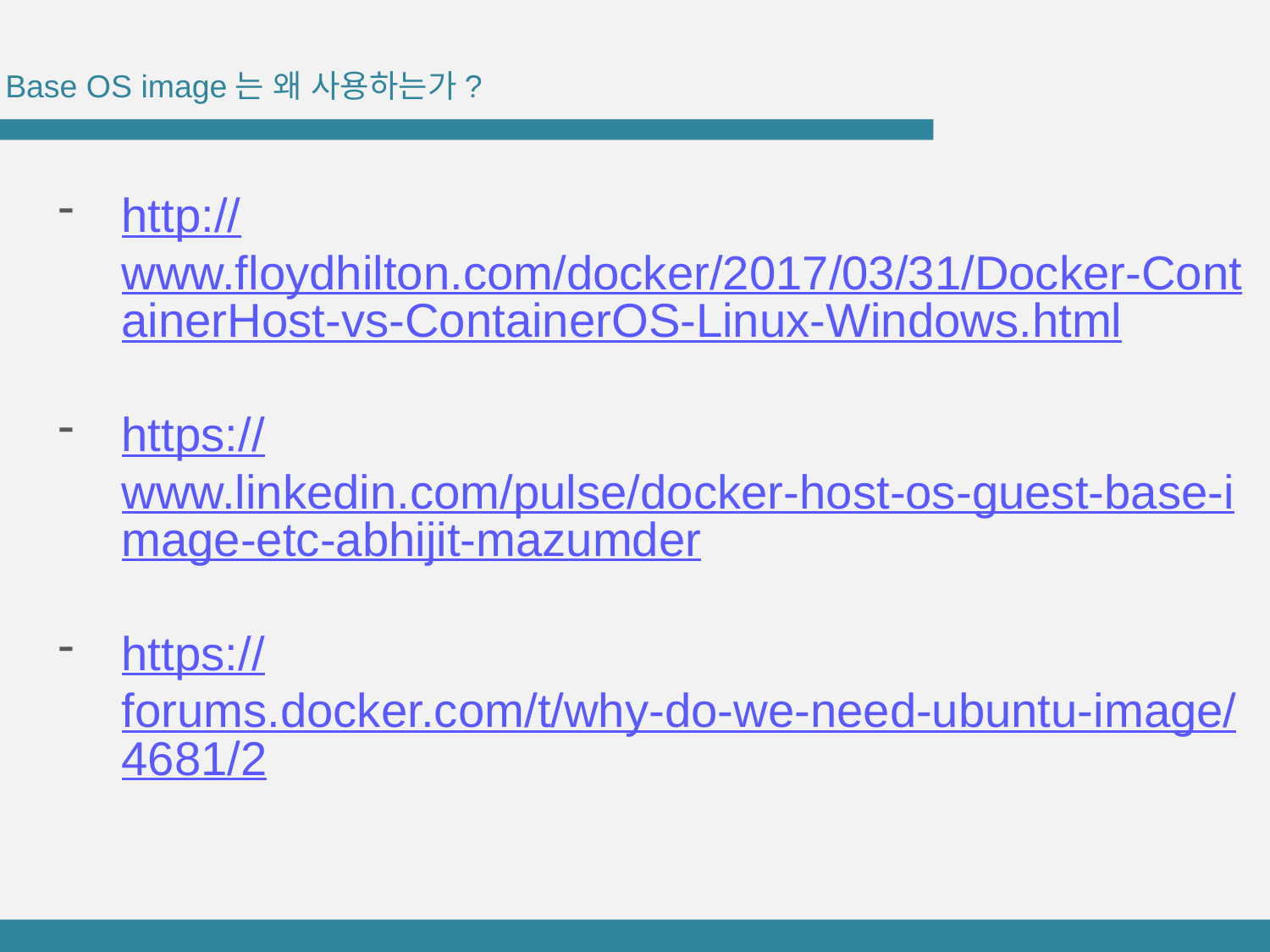

Base OS image는 왜 사용하는가?

http://www.floydhilton.com/docker/2017/03/31/Docker-ContainerHost-vs-ContainerOS-Linux-Windows.html

https://www.linkedin.com/pulse/docker-host-os-guest-base-image-etc-abhijit-mazumder

https://forums.docker.com/t/why-do-we-need-ubuntu-image/4681/2